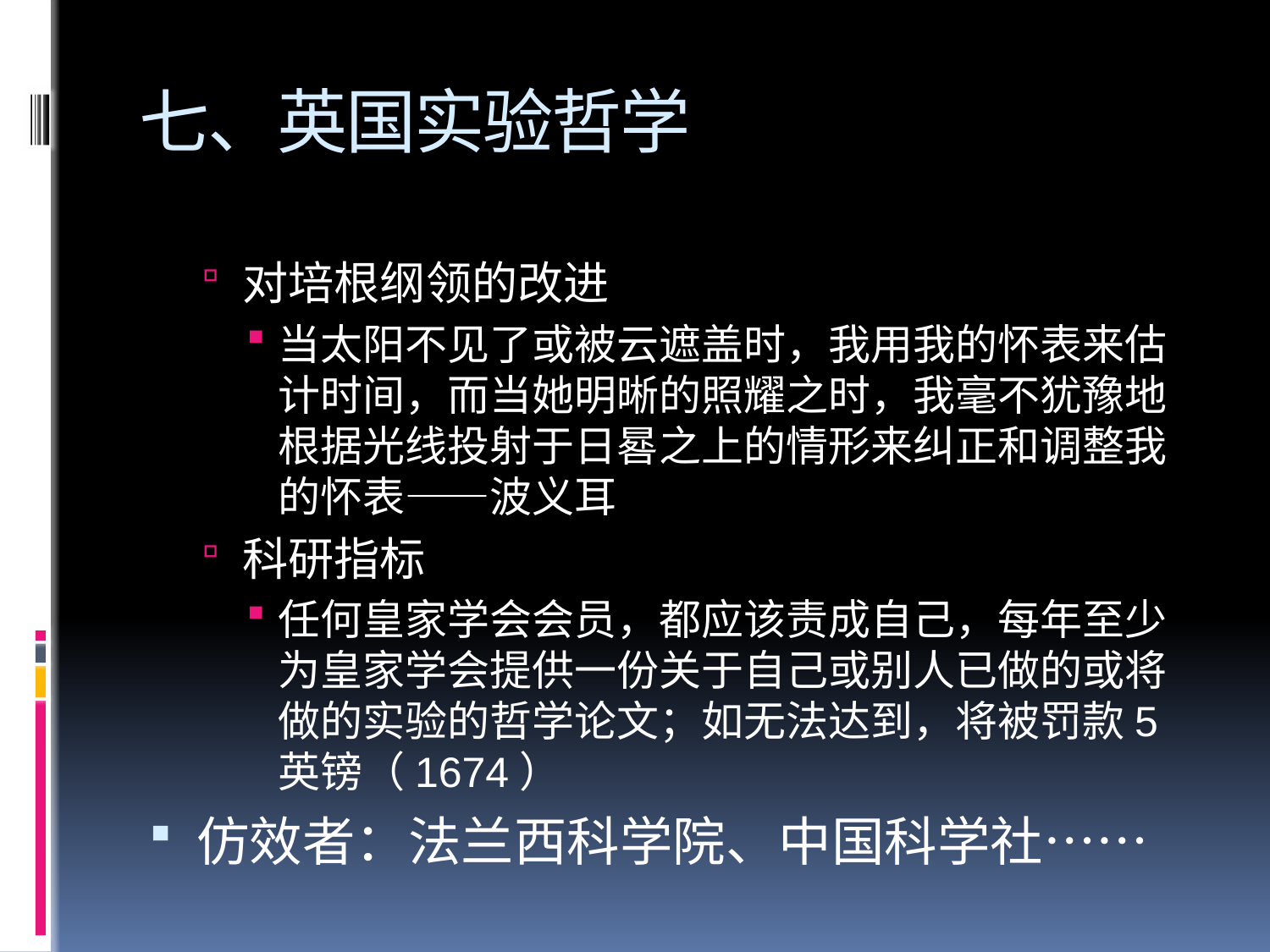

# 七、英国实验哲学
对培根纲领的改进
当太阳不见了或被云遮盖时，我用我的怀表来估计时间，而当她明晰的照耀之时，我毫不犹豫地根据光线投射于日晷之上的情形来纠正和调整我的怀表——波义耳
科研指标
任何皇家学会会员，都应该责成自己，每年至少为皇家学会提供一份关于自己或别人已做的或将做的实验的哲学论文；如无法达到，将被罚款5 英镑（1674）
仿效者：法兰西科学院、中国科学社……